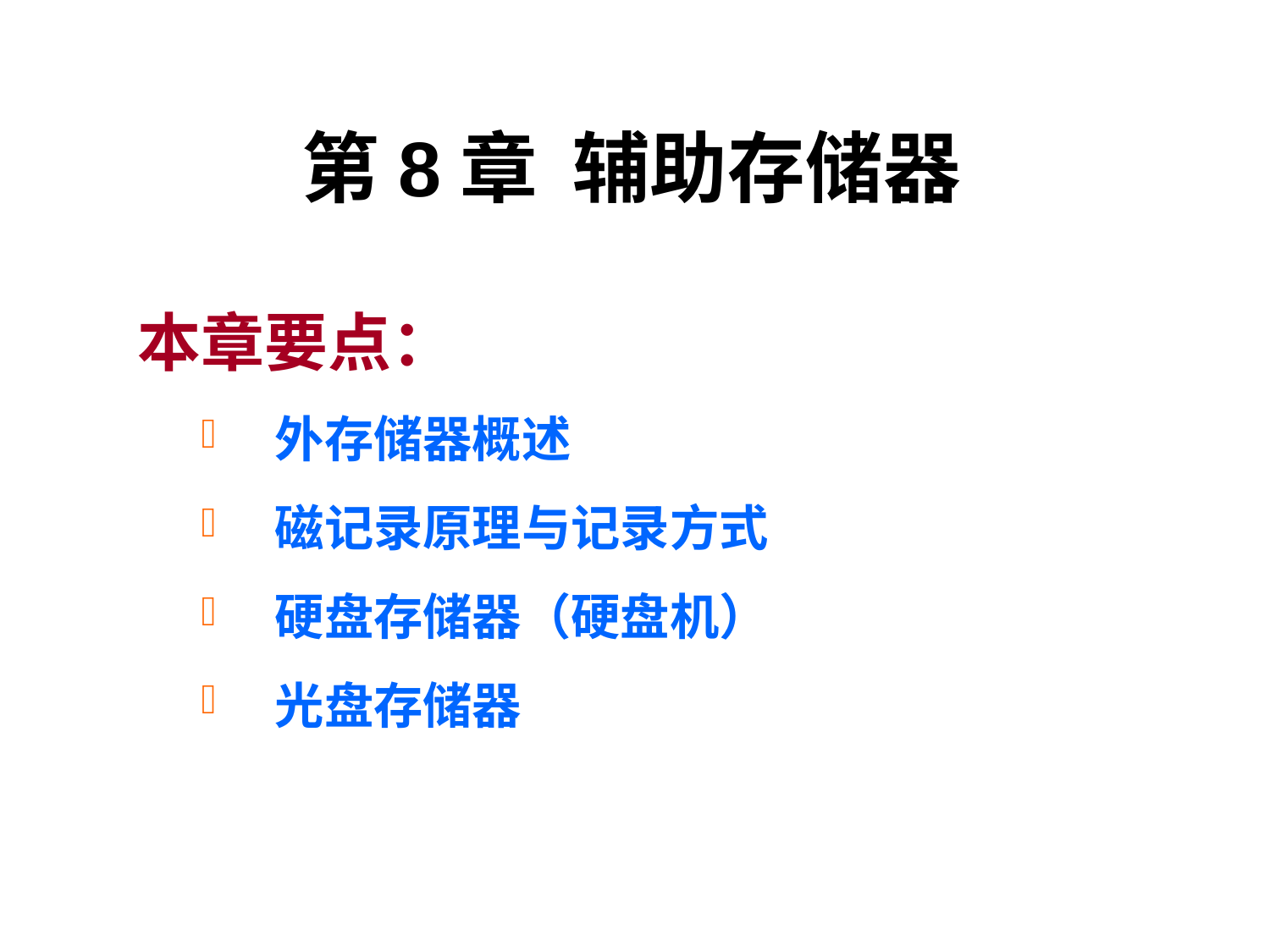

# 第8章  辅助存储器
本章要点：
  外存储器概述
  磁记录原理与记录方式
  硬盘存储器（硬盘机）
  光盘存储器